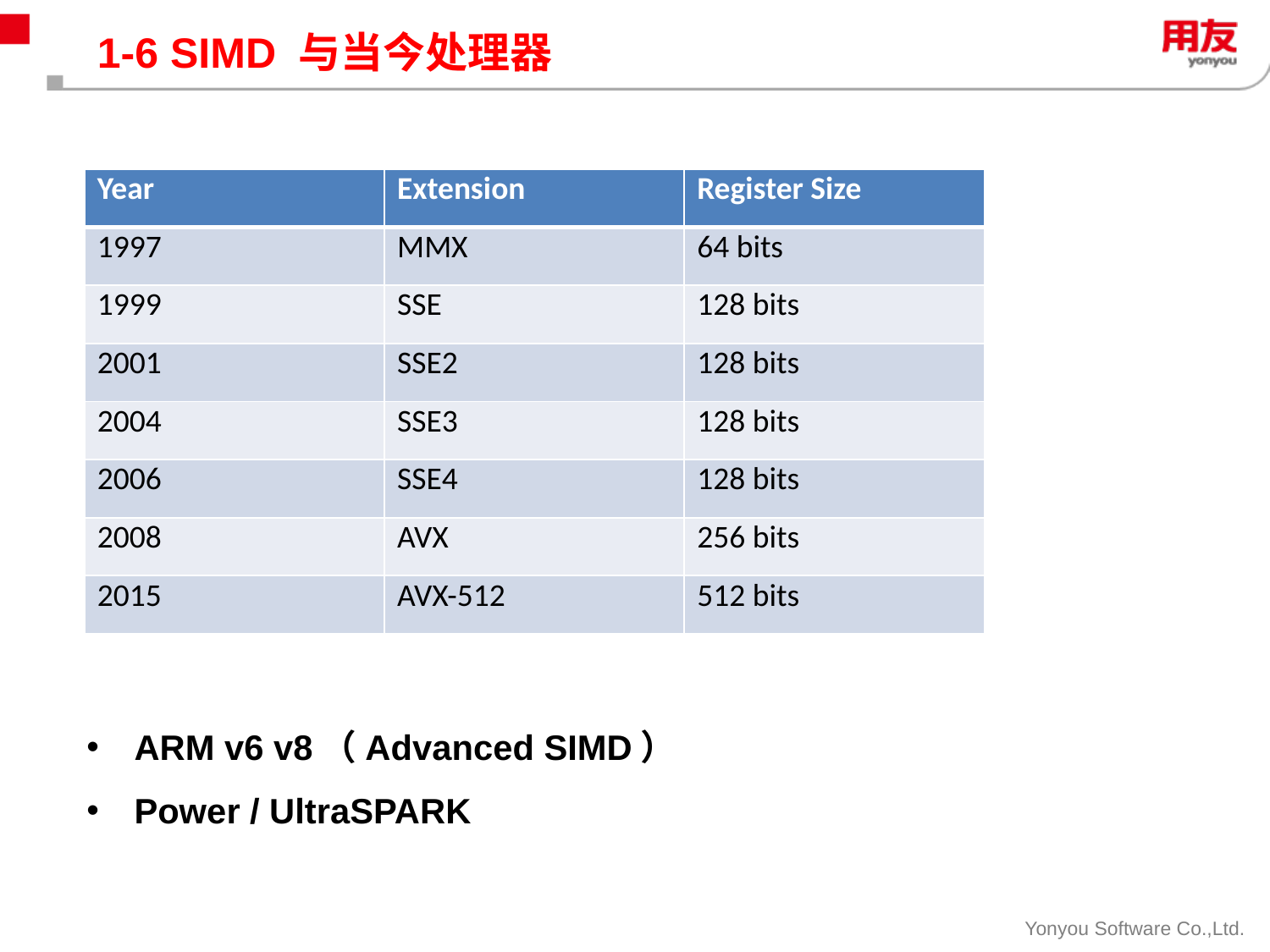

# 1-6 SIMD 与当今处理器
| Year | Extension | Register Size |
| --- | --- | --- |
| 1997 | MMX | 64 bits |
| 1999 | SSE | 128 bits |
| 2001 | SSE2 | 128 bits |
| 2004 | SSE3 | 128 bits |
| 2006 | SSE4 | 128 bits |
| 2008 | AVX | 256 bits |
| 2015 | AVX-512 | 512 bits |

ARM v6 v8（Advanced SIMD）
Power / UltraSPARK